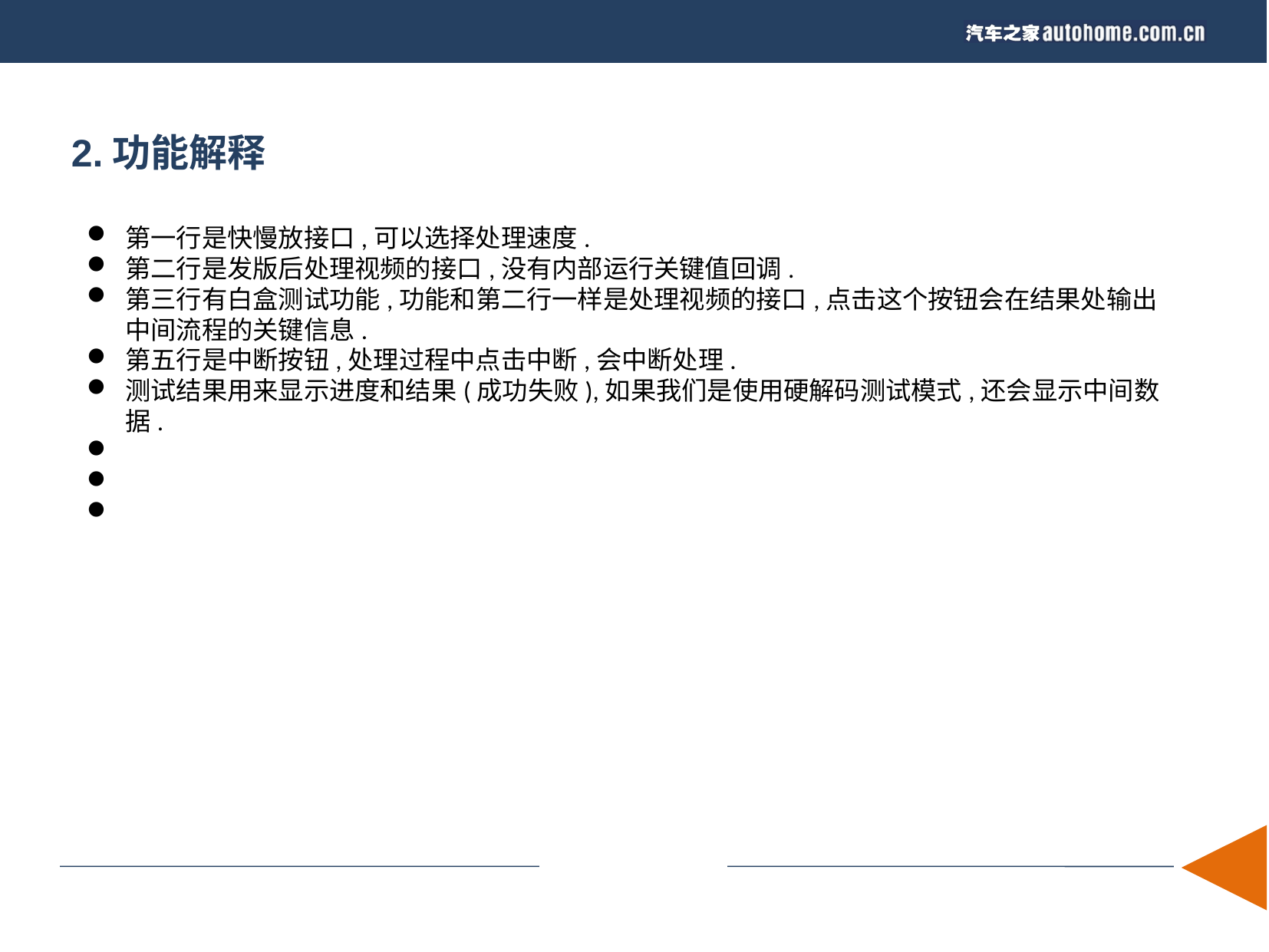

2.功能解释
第一行是快慢放接口,可以选择处理速度.
第二行是发版后处理视频的接口,没有内部运行关键值回调.
第三行有白盒测试功能,功能和第二行一样是处理视频的接口,点击这个按钮会在结果处输出中间流程的关键信息.
第五行是中断按钮,处理过程中点击中断,会中断处理.
测试结果用来显示进度和结果(成功失败),如果我们是使用硬解码测试模式,还会显示中间数据.